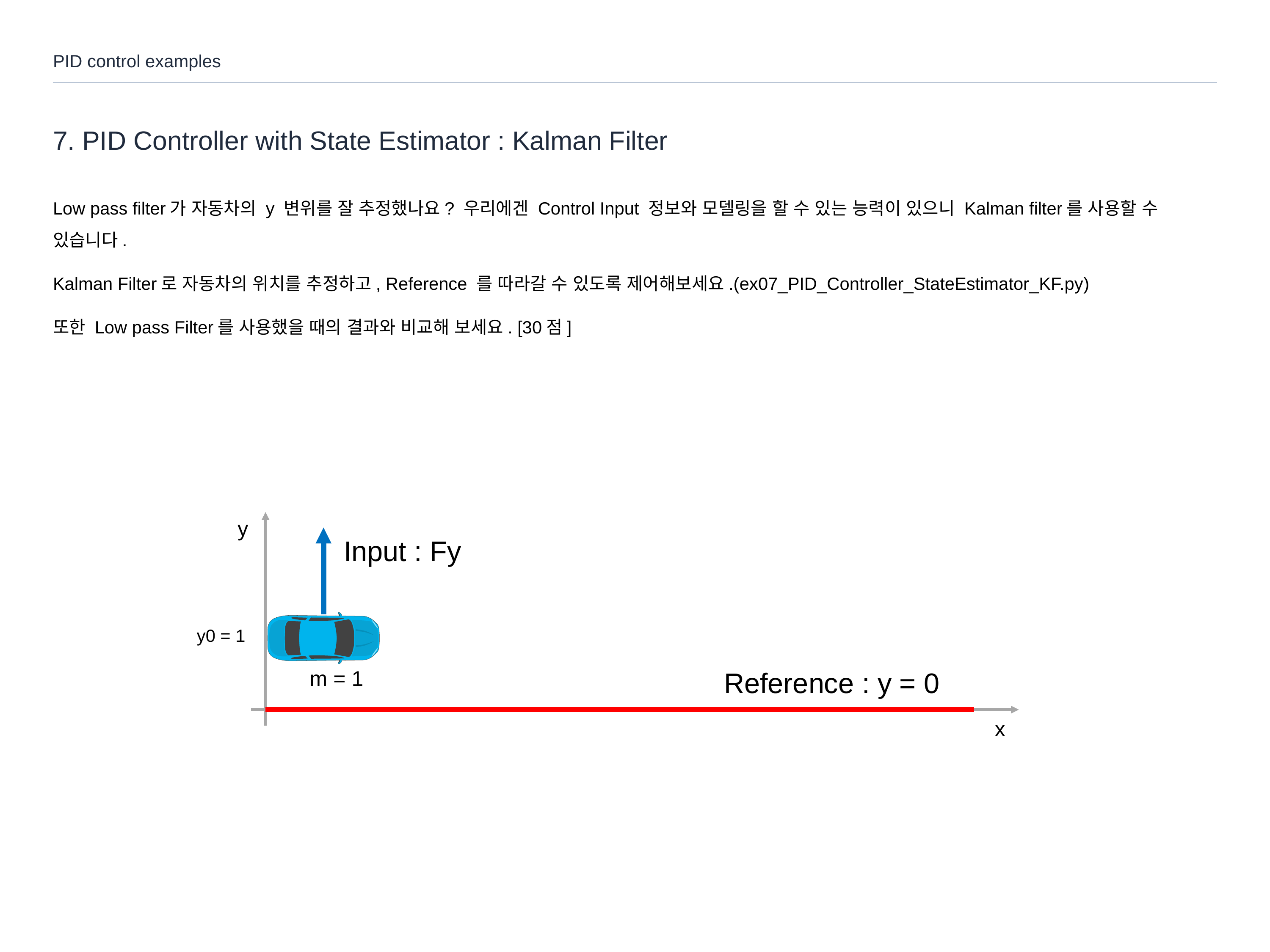

PID control examples
# 7. PID Controller with State Estimator : Kalman Filter
Low pass filter가 자동차의 y 변위를 잘 추정했나요? 우리에겐 Control Input 정보와 모델링을 할 수 있는 능력이 있으니 Kalman filter를 사용할 수 있습니다.
Kalman Filter로 자동차의 위치를 추정하고, Reference 를 따라갈 수 있도록 제어해보세요.(ex07_PID_Controller_StateEstimator_KF.py)
또한 Low pass Filter를 사용했을 때의 결과와 비교해 보세요. [30점]
y
Input : Fy

y0 = 1
m = 1
Reference : y = 0
x